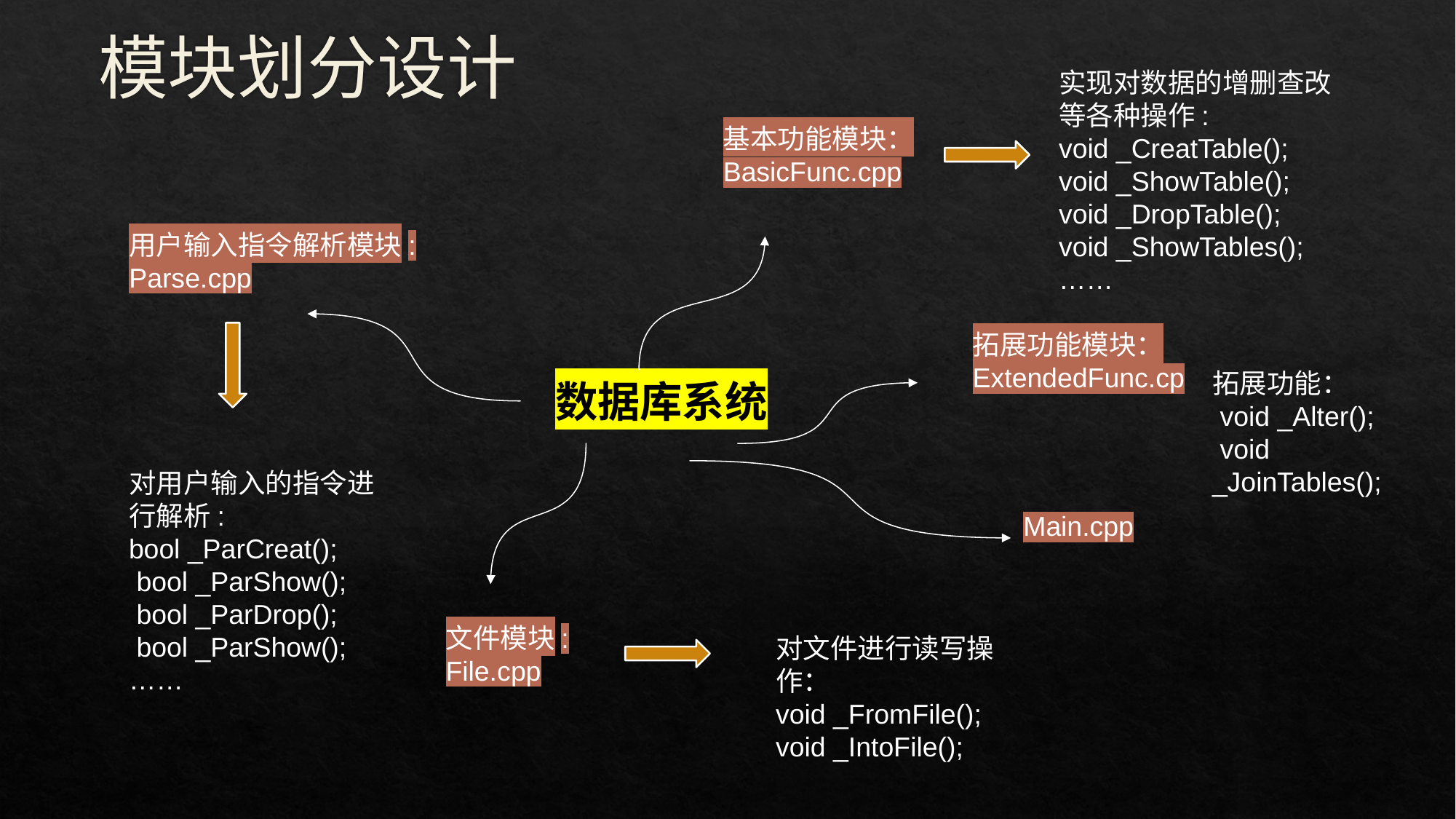

# 模块划分设计
实现对数据的增删查改等各种操作:
void _CreatTable();
void _ShowTable();
void _DropTable();
void _ShowTables();
……
基本功能模块：
BasicFunc.cpp

用户输入指令解析模块:
Parse.cpp
拓展功能模块：
ExtendedFunc.cp

拓展功能：
 void _Alter();
 void _JoinTables();
数据库系统

对用户输入的指令进行解析:
bool _ParCreat();
 bool _ParShow();
 bool _ParDrop();
 bool _ParShow();
……
Main.cpp
文件模块:
File.cpp
对文件进行读写操作：
void _FromFile();
void _IntoFile();